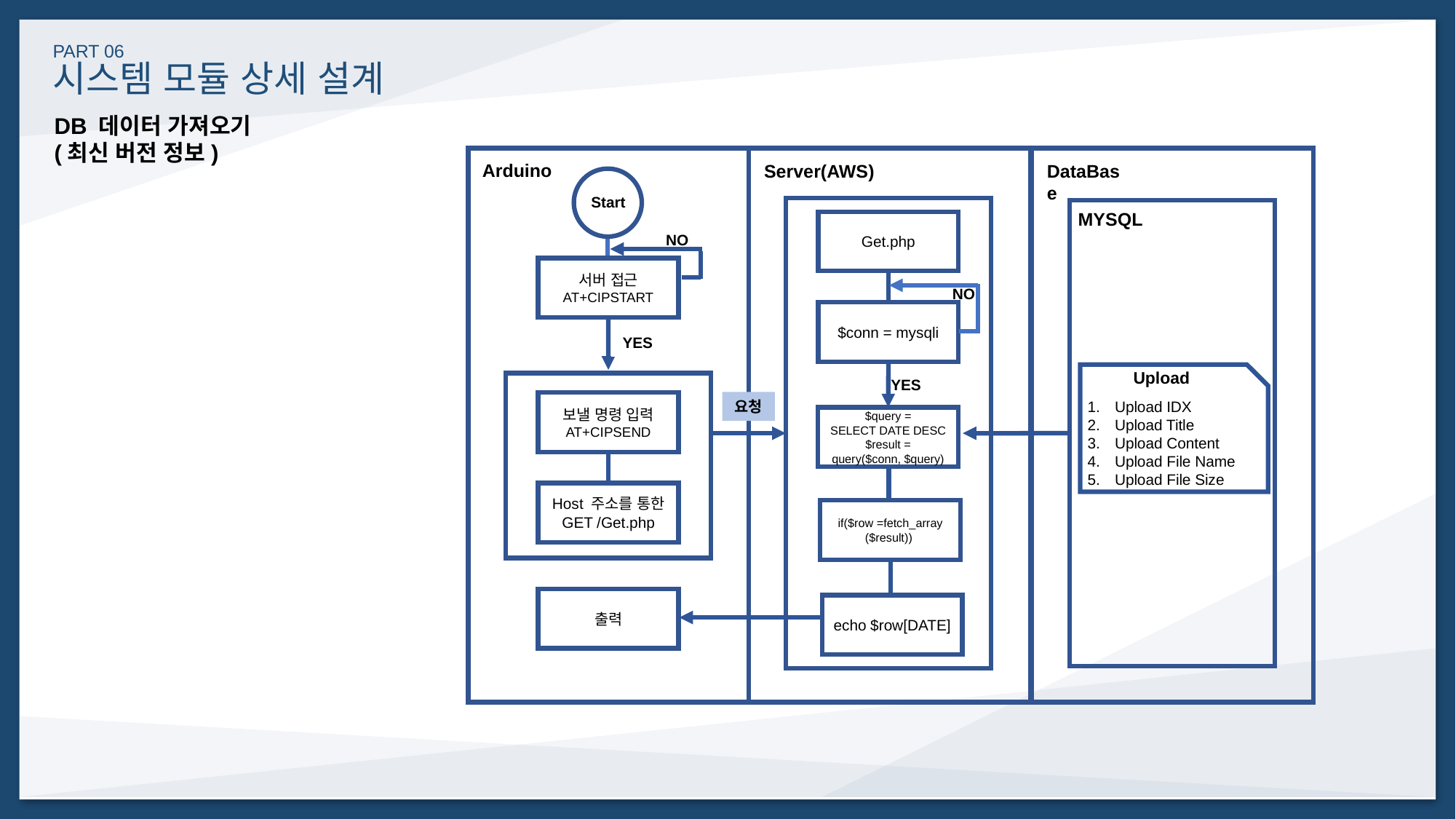

시스템 모듈 상세 설계

PART 06
DB 데이터 가져오기
(최신 버전 정보)

Arduino
Server(AWS)
DataBase

Start

MYSQL
Get.php
NO
서버 접근
AT+CIPSTART
NO
$conn = mysqli
YES
Upload

YES

요청
Upload IDX
Upload Title
Upload Content
Upload File Name
Upload File Size
보낼 명령 입력
AT+CIPSEND
$query =
SELECT DATE DESC
$result =
query($conn, $query)
Host 주소를 통한
GET /Get.php
if($row =fetch_array
($result))
출력
echo $row[DATE]